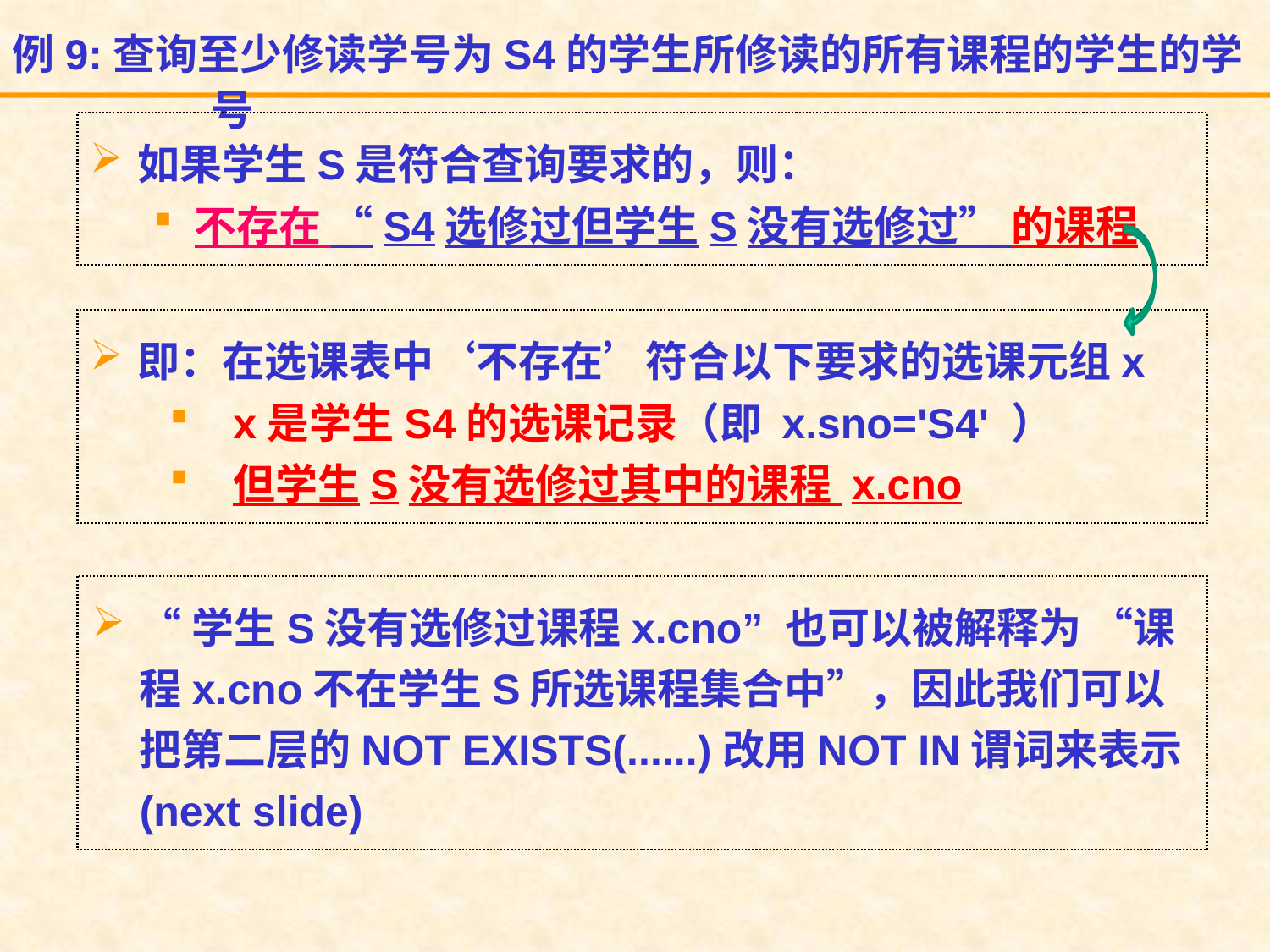

例9:查询至少修读学号为S4的学生所修读的所有课程的学生的学号
如果学生S是符合查询要求的，则：
不存在 “S4选修过但学生S没有选修过” 的课程

即：在选课表中‘不存在’符合以下要求的选课元组x
x是学生S4的选课记录（即 x.sno='S4' ）
但学生S没有选修过其中的课程 x.cno
“学生S没有选修过课程x.cno” 也可以被解释为 “课程x.cno不在学生S所选课程集合中”，因此我们可以把第二层的NOT EXISTS(......)改用NOT IN谓词来表示(next slide)